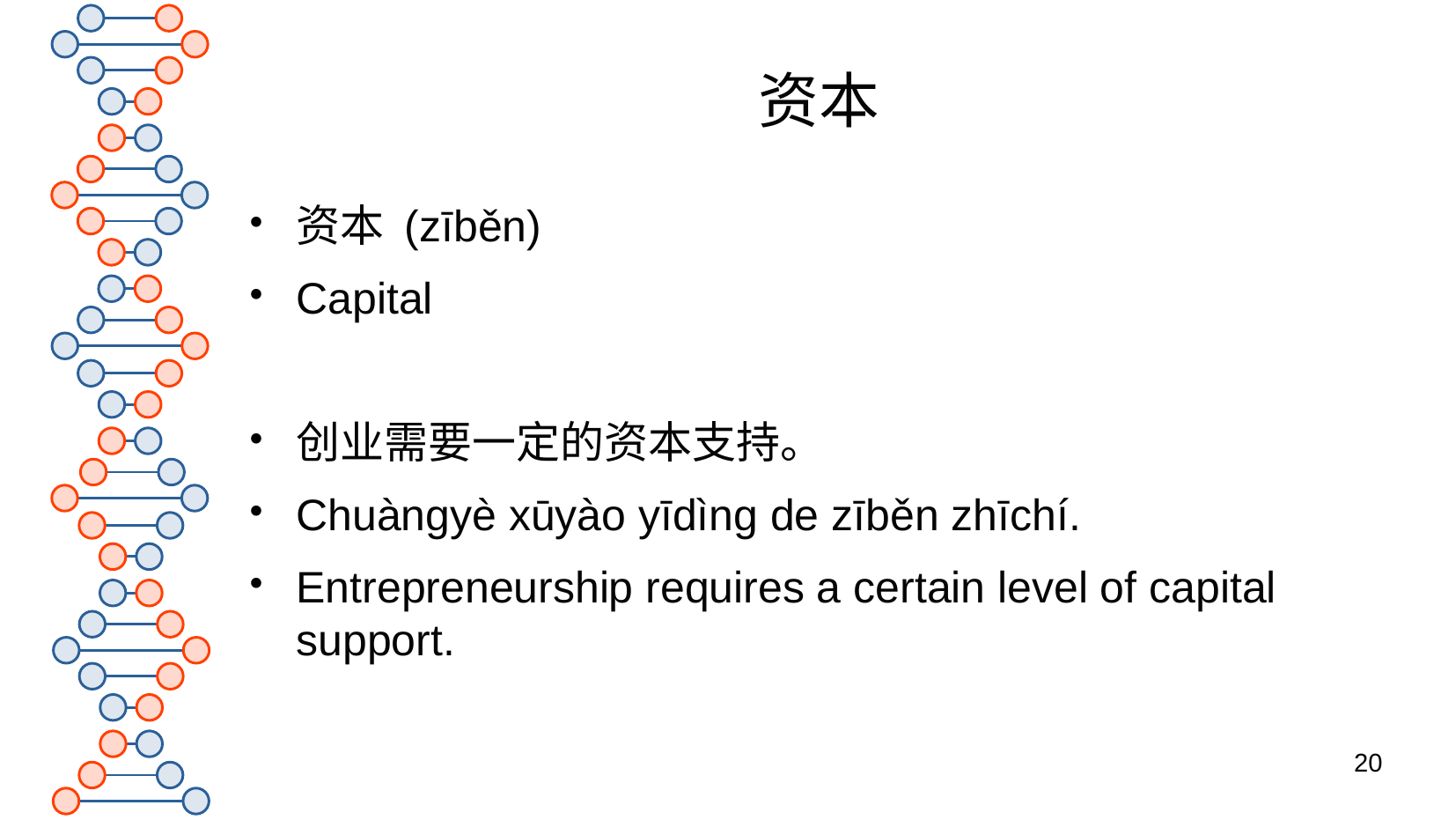

# 资本
资本 (zīběn)
Capital

创业需要一定的资本支持。
Chuàngyè xūyào yīdìng de zīběn zhīchí.
Entrepreneurship requires a certain level of capital support.

20